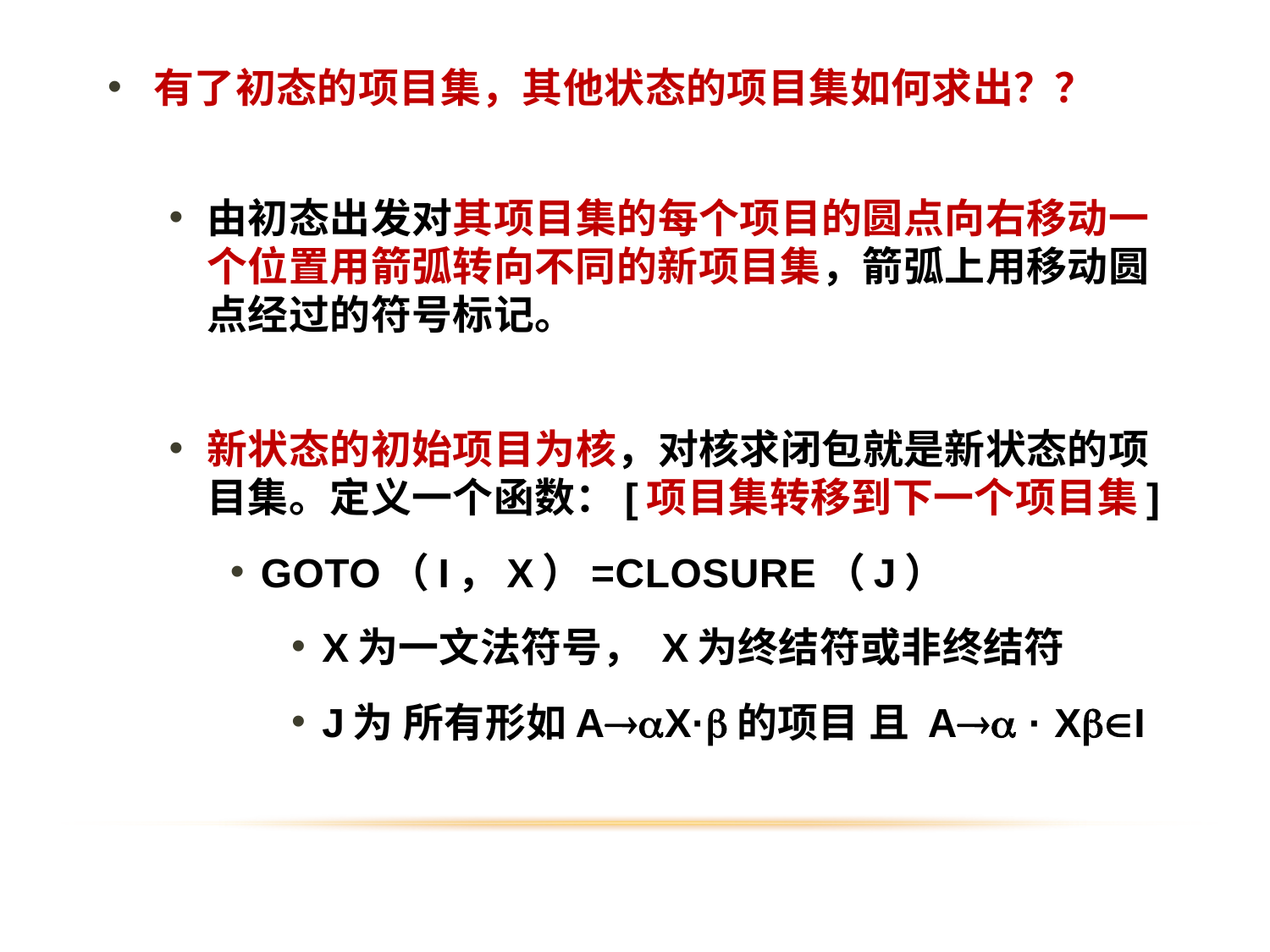

有了初态的项目集，其他状态的项目集如何求出？？

由初态出发对其项目集的每个项目的圆点向右移动一个位置用箭弧转向不同的新项目集，箭弧上用移动圆点经过的符号标记。

新状态的初始项目为核，对核求闭包就是新状态的项目集。定义一个函数：[项目集转移到下一个项目集]
GOTO（I，X）=CLOSURE（J）
X为一文法符号， X为终结符或非终结符
J为 所有形如A→αX·β的项目 且 A→α · Xβ∈I